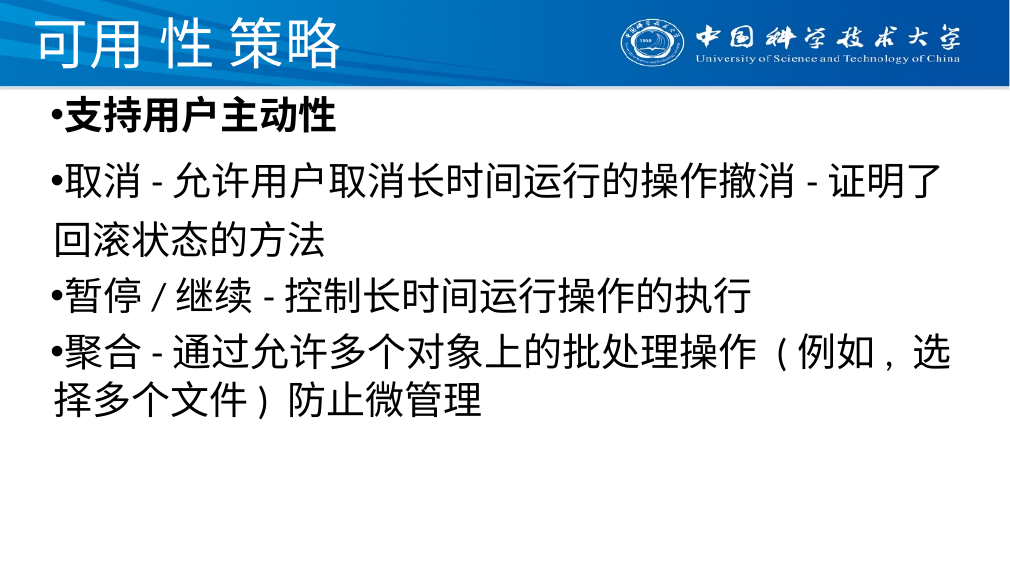

支持用户主动性
取消-允许用户取消长时间运行的操作撤消-证明了回滚状态的方法
暂停/继续-控制长时间运行操作的执行
聚合-通过允许多个对象上的批处理操作 (例如, 选择多个文件) 防止微管理
# 可用 性 策略